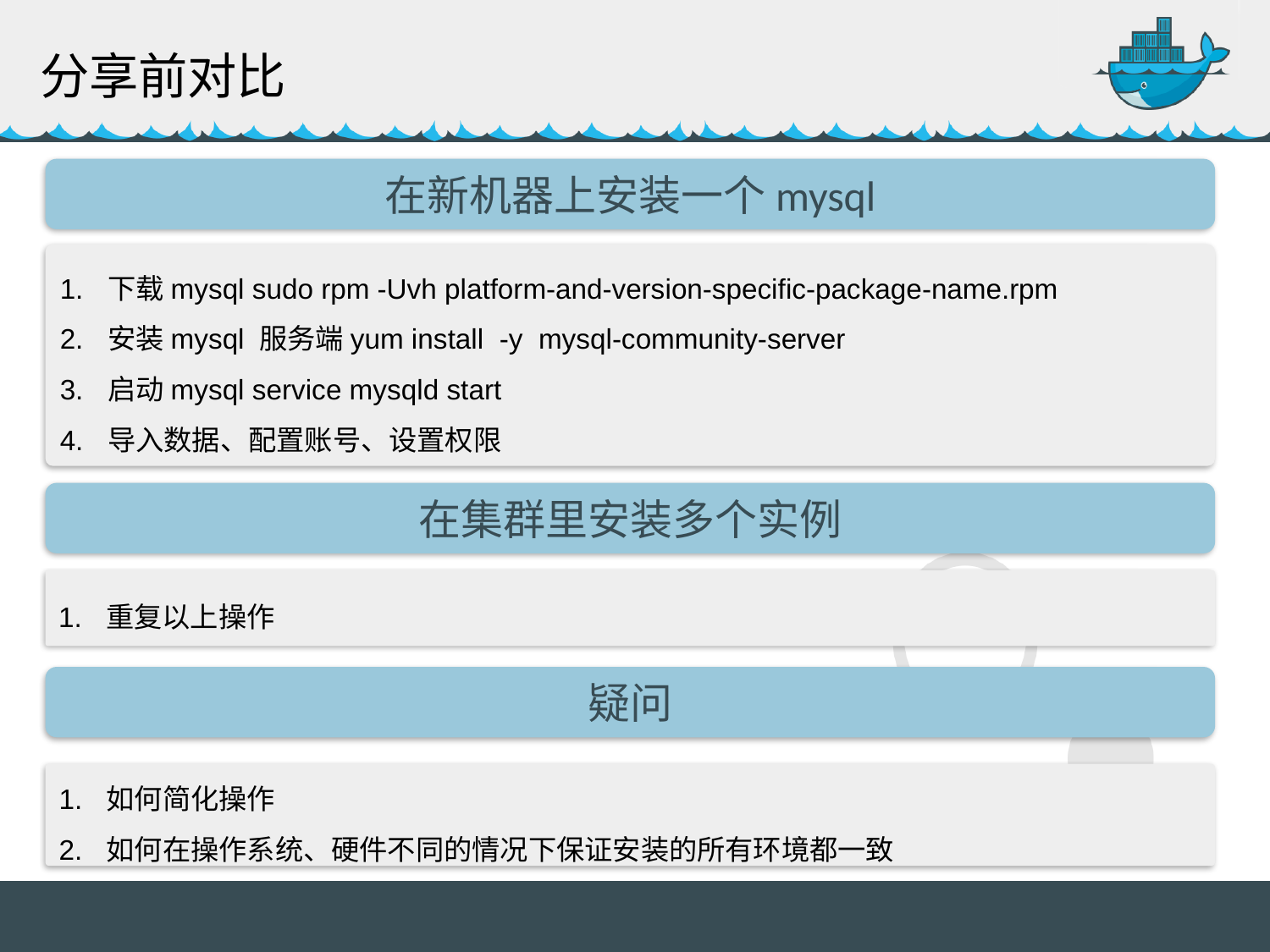

分享前对比
在新机器上安装一个mysql
下载mysql sudo rpm -Uvh platform-and-version-specific-package-name.rpm
安装mysql 服务端yum install  -y  mysql-community-server
启动mysql service mysqld start
导入数据、配置账号、设置权限
在集群里安装多个实例
重复以上操作
疑问
如何简化操作
如何在操作系统、硬件不同的情况下保证安装的所有环境都一致